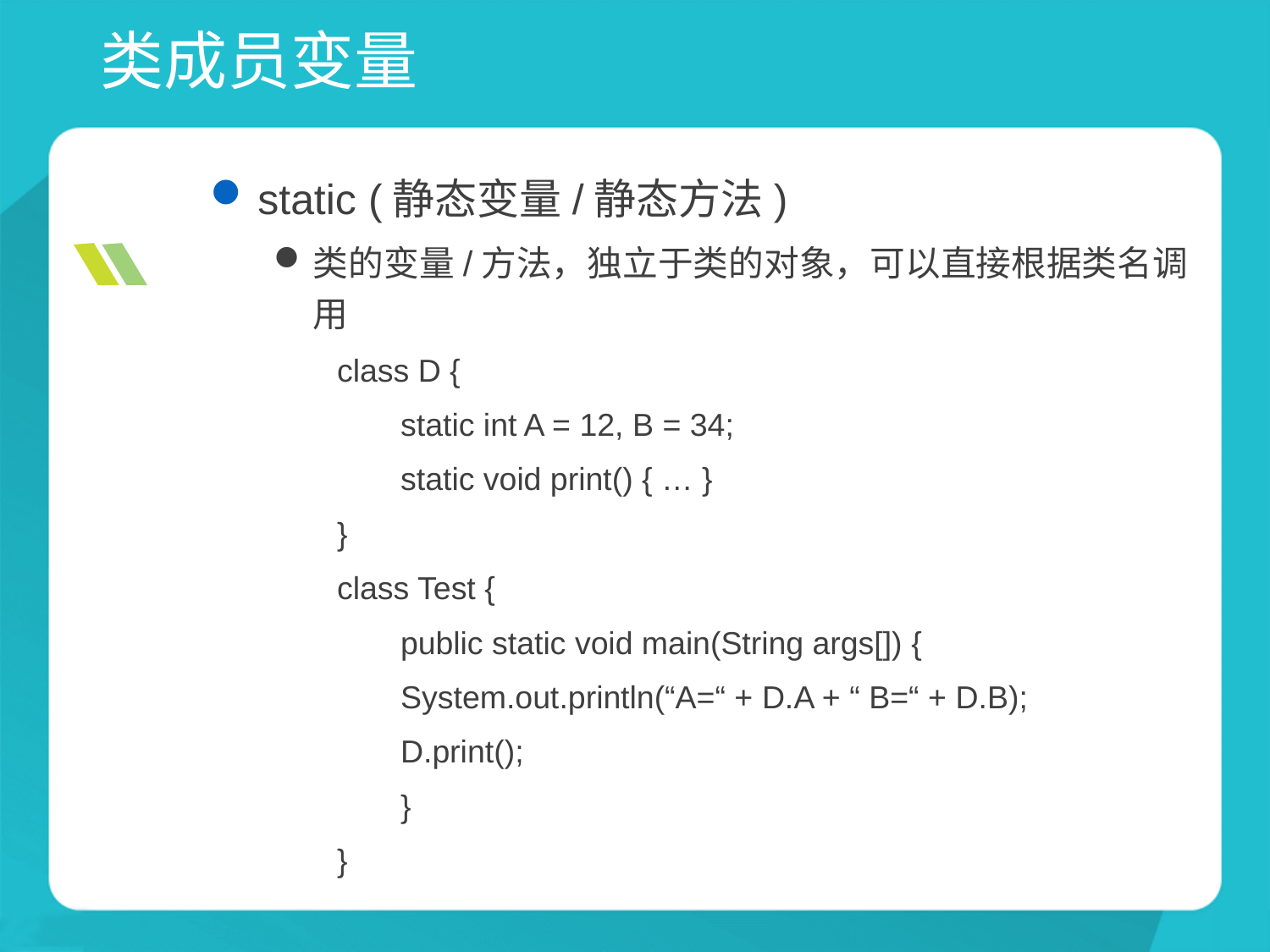

# 类成员变量
static (静态变量/静态方法)
类的变量/方法，独立于类的对象，可以直接根据类名调用
class D {
	static int A = 12, B = 34;
	static void print() { … }
}
class Test {
	public static void main(String args[]) {
	System.out.println(“A=“ + D.A + “ B=“ + D.B);
	D.print();
	}
}

37